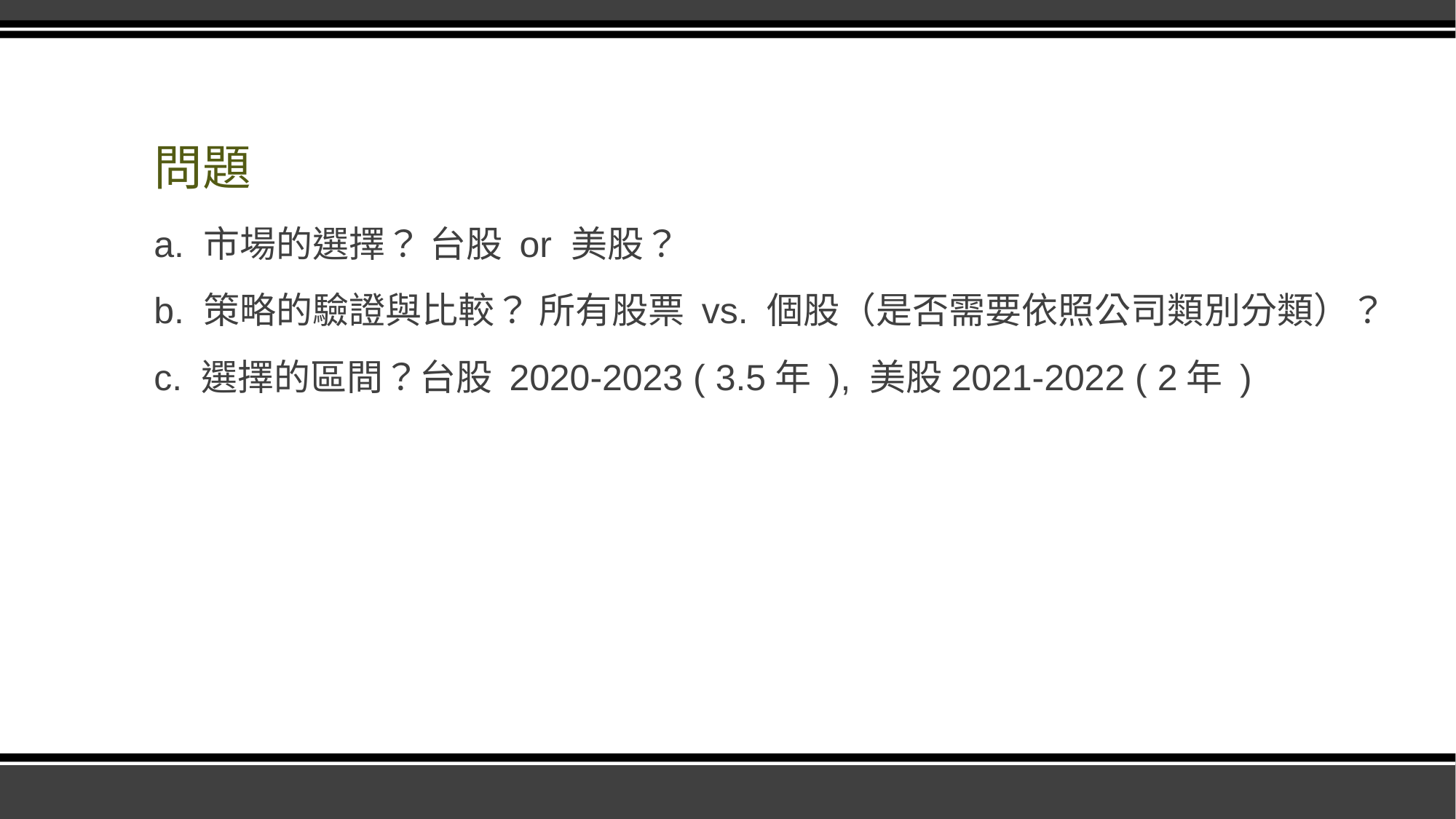

# 問題
a. 市場的選擇？ 台股 or 美股？
b. 策略的驗證與比較？ 所有股票 vs. 個股（是否需要依照公司類別分類）？
c. 選擇的區間？台股 2020-2023 ( 3.5年 ), 美股2021-2022 ( 2年 )